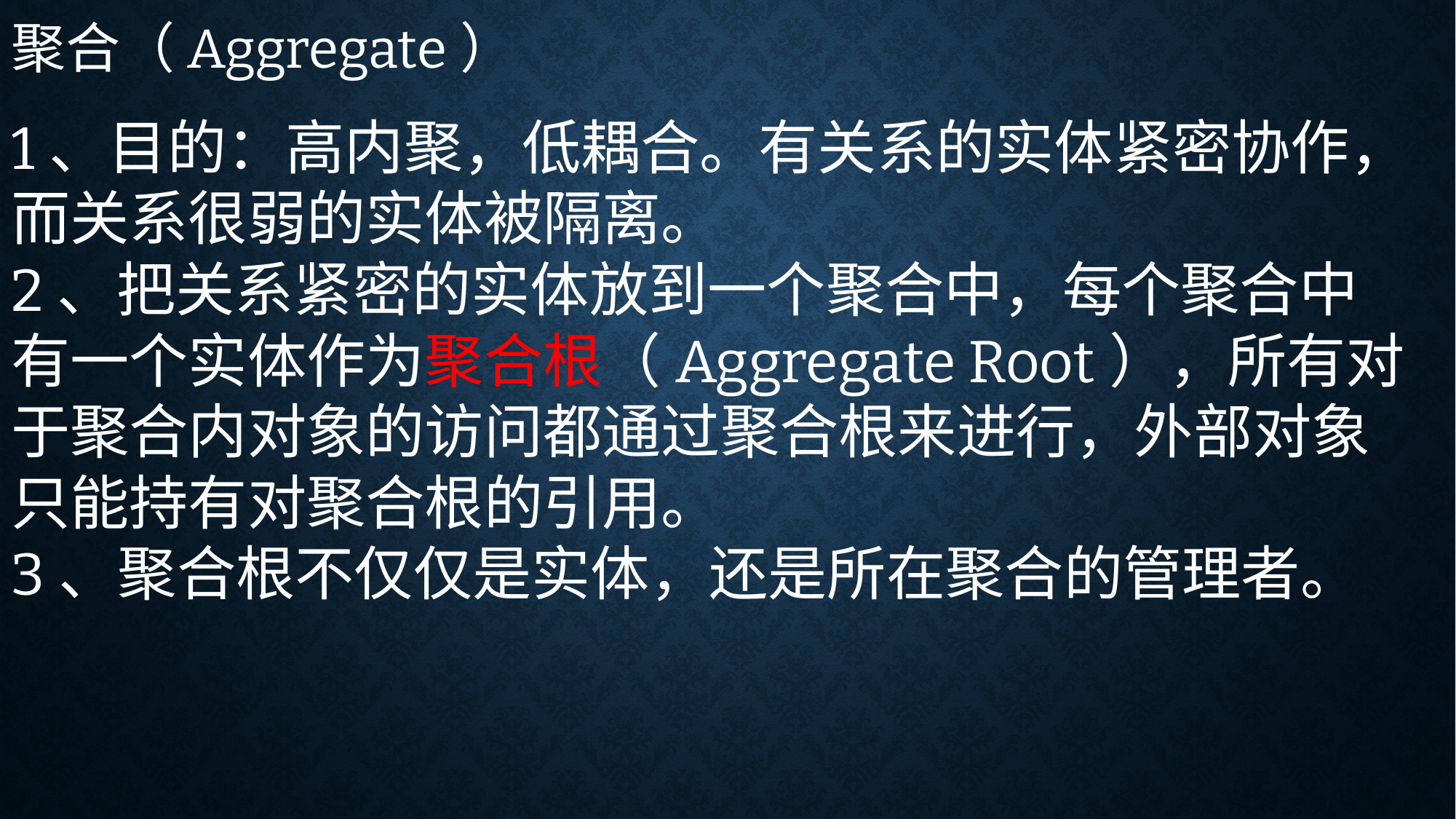

聚合（Aggregate）
1、目的：高内聚，低耦合。有关系的实体紧密协作，而关系很弱的实体被隔离。
2、把关系紧密的实体放到一个聚合中，每个聚合中有一个实体作为聚合根（Aggregate Root），所有对于聚合内对象的访问都通过聚合根来进行，外部对象只能持有对聚合根的引用。
3、聚合根不仅仅是实体，还是所在聚合的管理者。